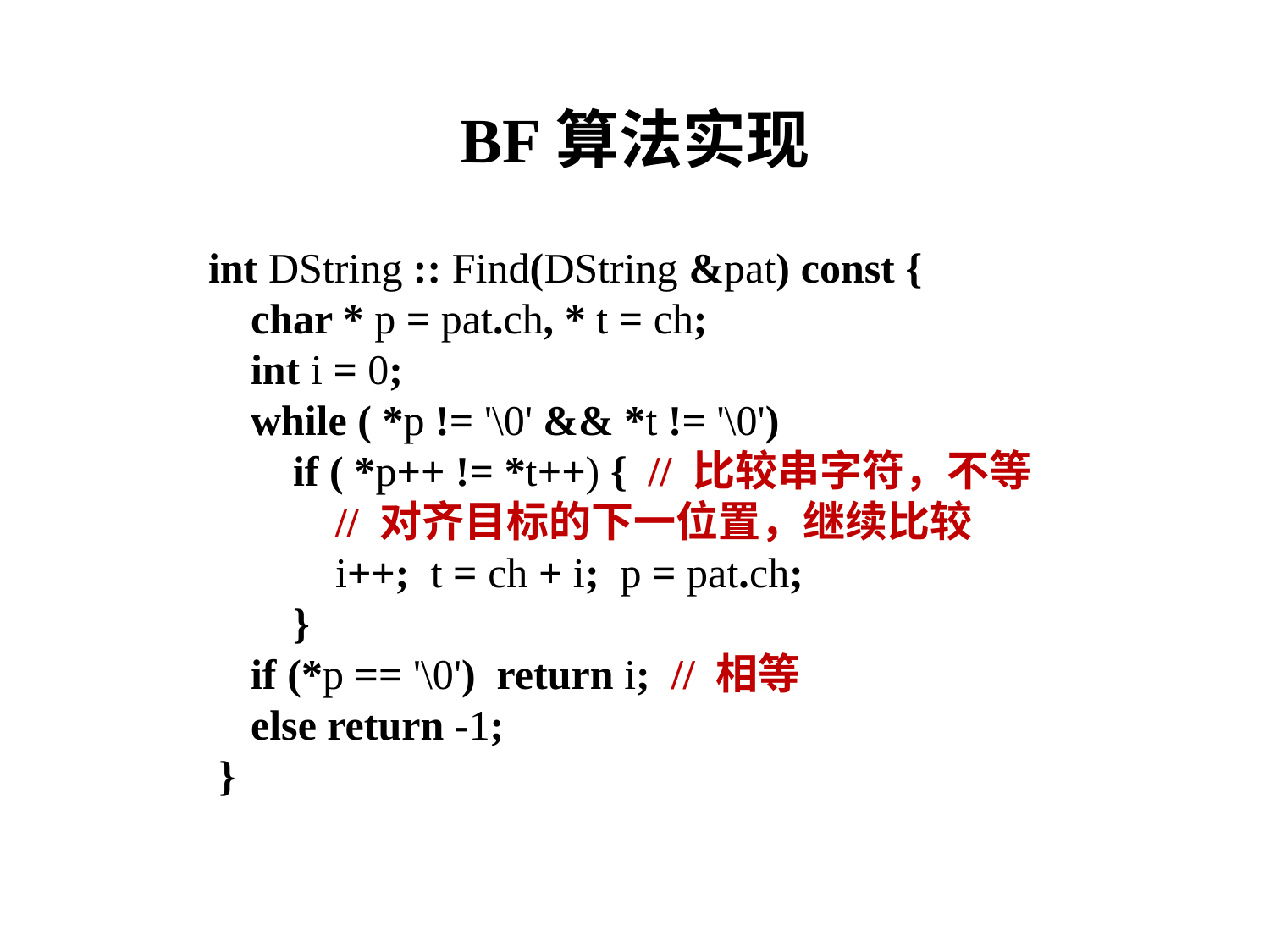

# BF算法实现
int DString :: Find(DString &pat) const {
    char * p = pat.ch, * t = ch;
    int i = 0;
    while ( *p != '\0' && *t != '\0')
        if ( *p++ != *t++) {  // 比较串字符，不等
            // 对齐目标的下一位置，继续比较
            i++;  t = ch + i;  p = pat.ch;
        }
    if (*p == '\0')  return i;  // 相等
    else return -1;
 }